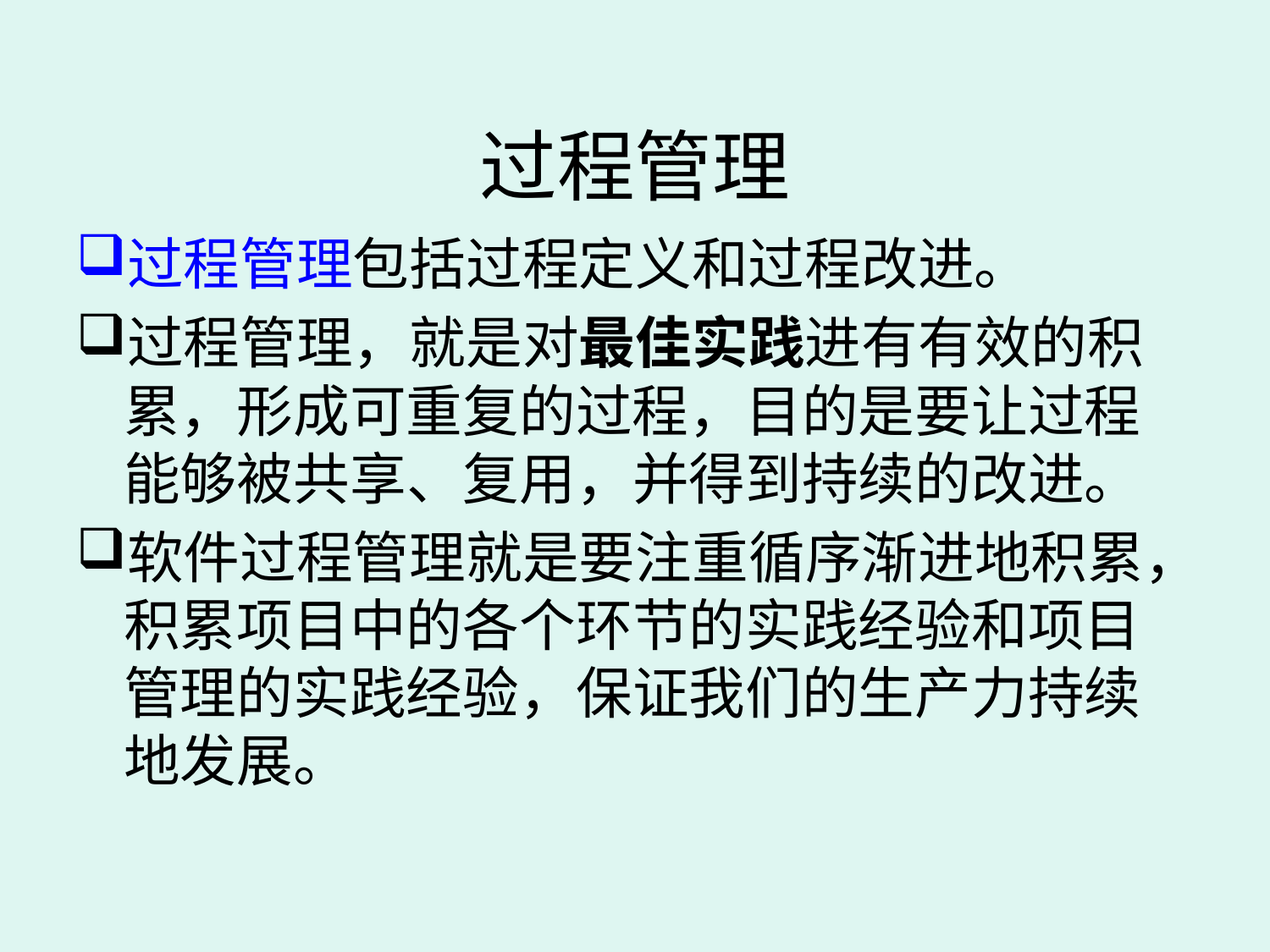

# 过程管理
过程管理包括过程定义和过程改进。
过程管理，就是对最佳实践进有有效的积累，形成可重复的过程，目的是要让过程能够被共享、复用，并得到持续的改进。
软件过程管理就是要注重循序渐进地积累，积累项目中的各个环节的实践经验和项目管理的实践经验，保证我们的生产力持续地发展。

51